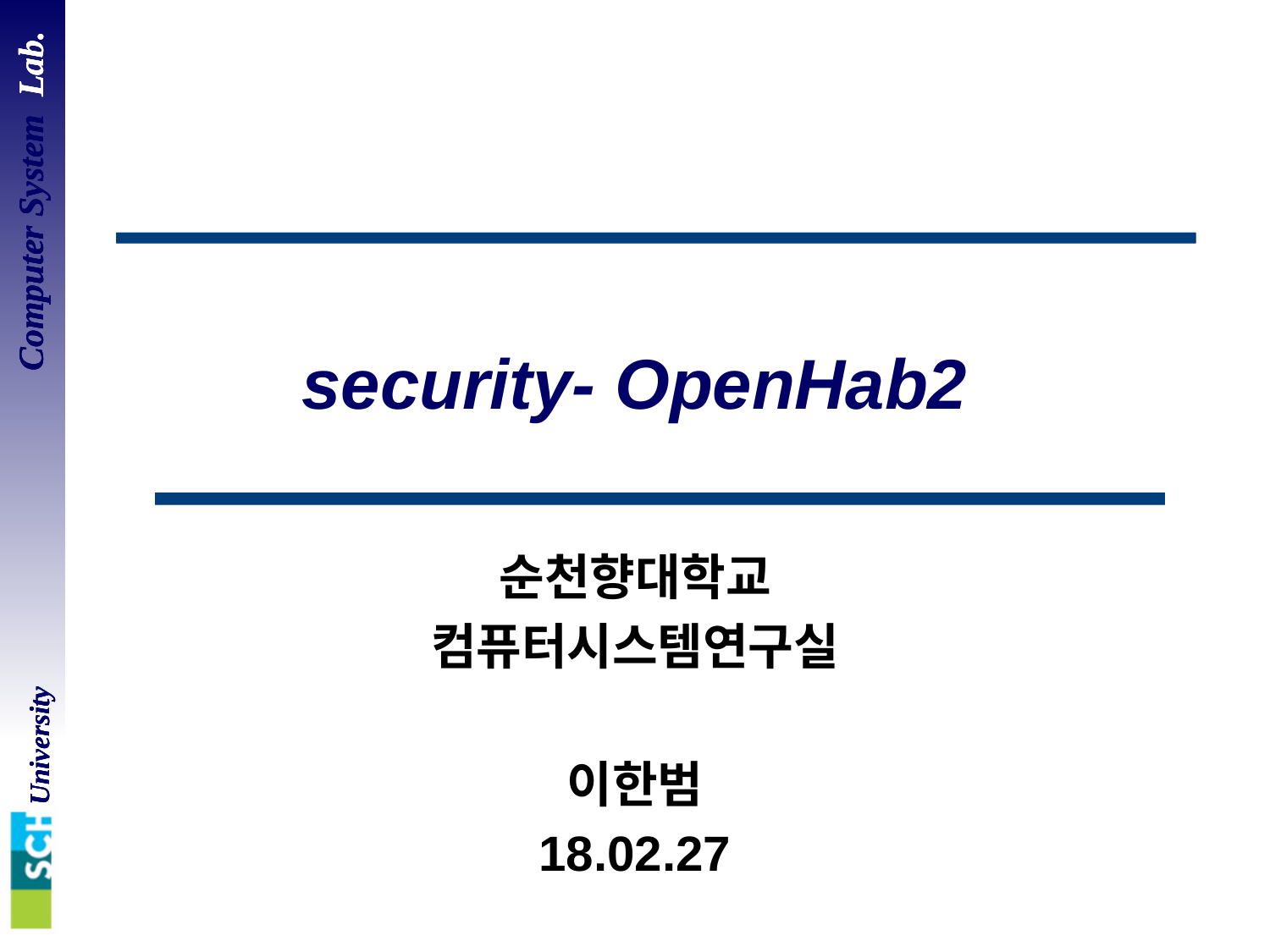

# security- OpenHab2
순천향대학교
컴퓨터시스템연구실

이한범
18.02.27